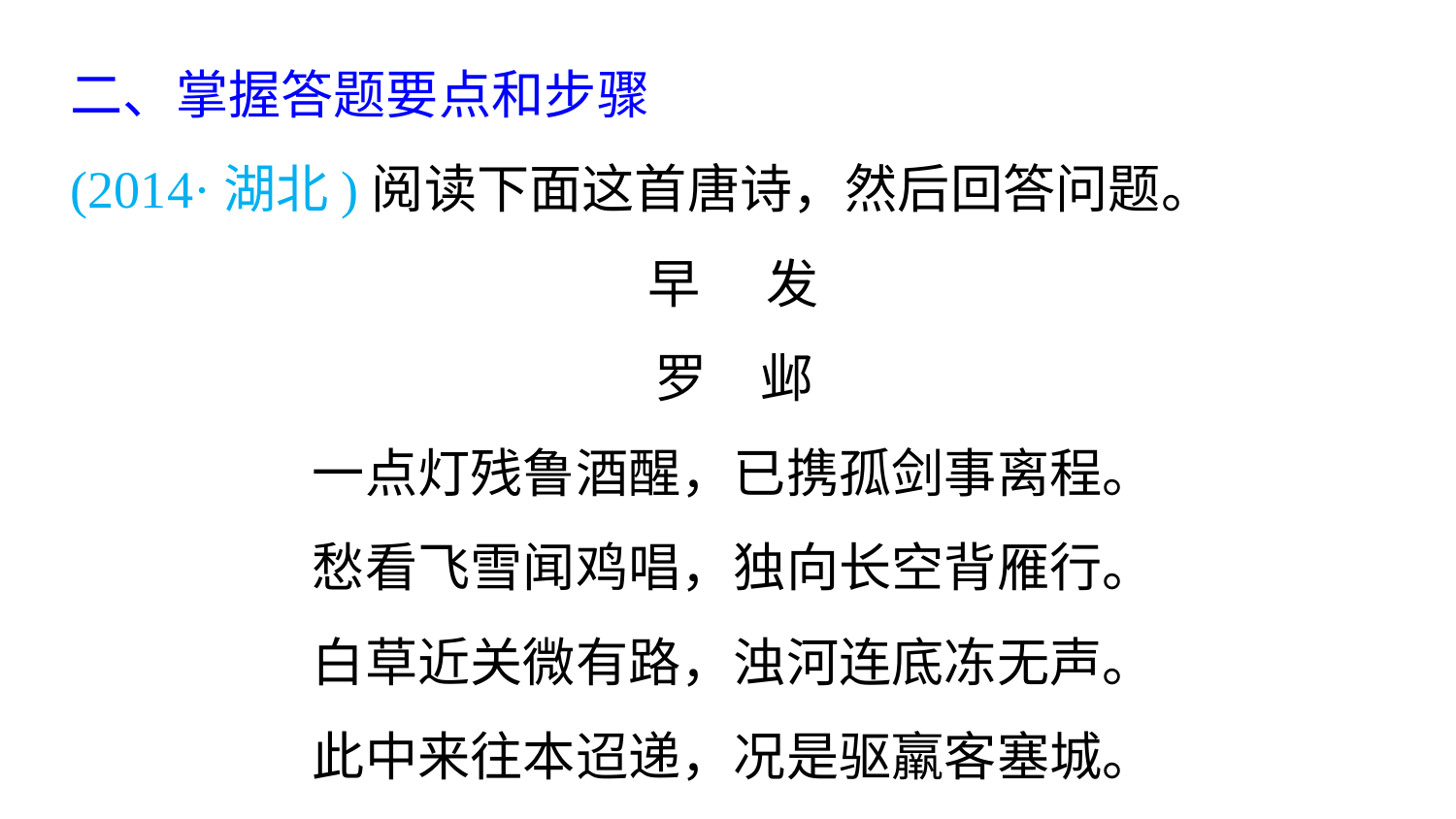

二、掌握答题要点和步骤
(2014·湖北)阅读下面这首唐诗，然后回答问题。
早　 发
罗　邺
一点灯残鲁酒醒，已携孤剑事离程。
愁看飞雪闻鸡唱，独向长空背雁行。
白草近关微有路，浊河连底冻无声。
此中来往本迢递，况是驱羸客塞城。